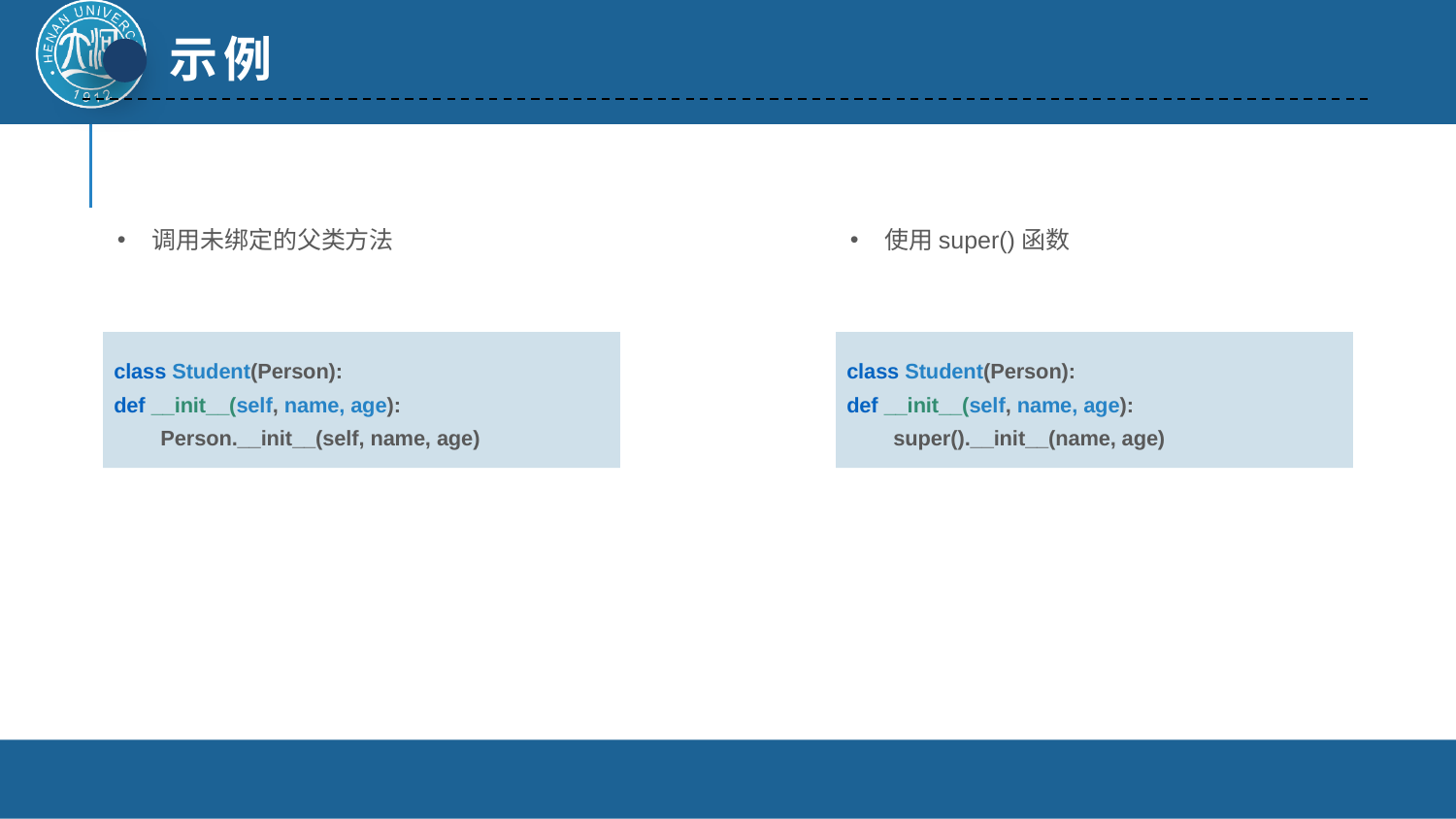

示例

调用未绑定的父类方法
使用super()函数

class Student(Person):
def __init__(self, name, age):
        Person.__init__(self, name, age)
class Student(Person):
def __init__(self, name, age):
        super().__init__(name, age)